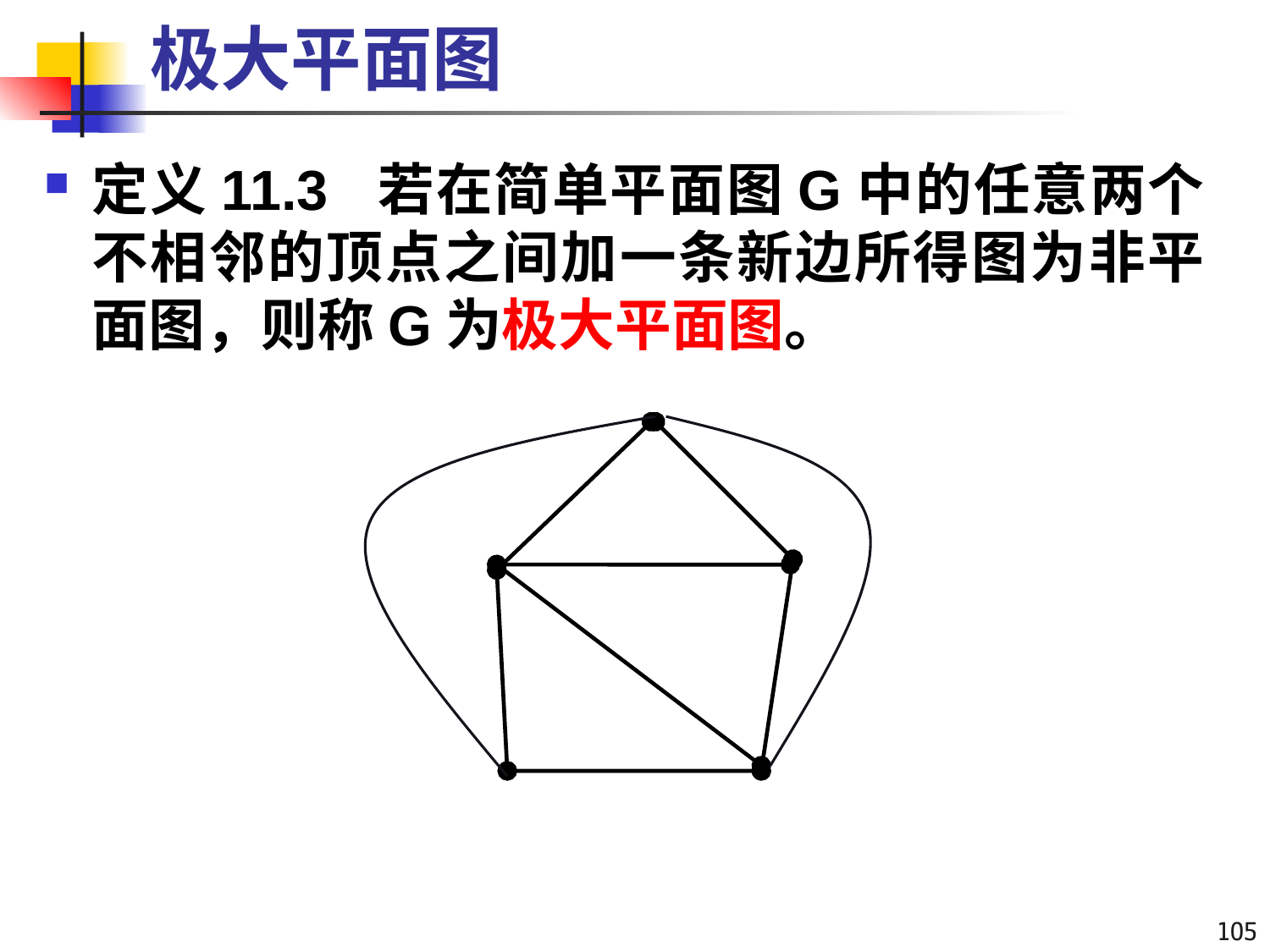

# 极大平面图
定义11.3  若在简单平面图G中的任意两个不相邻的顶点之间加一条新边所得图为非平面图，则称G为极大平面图。

105